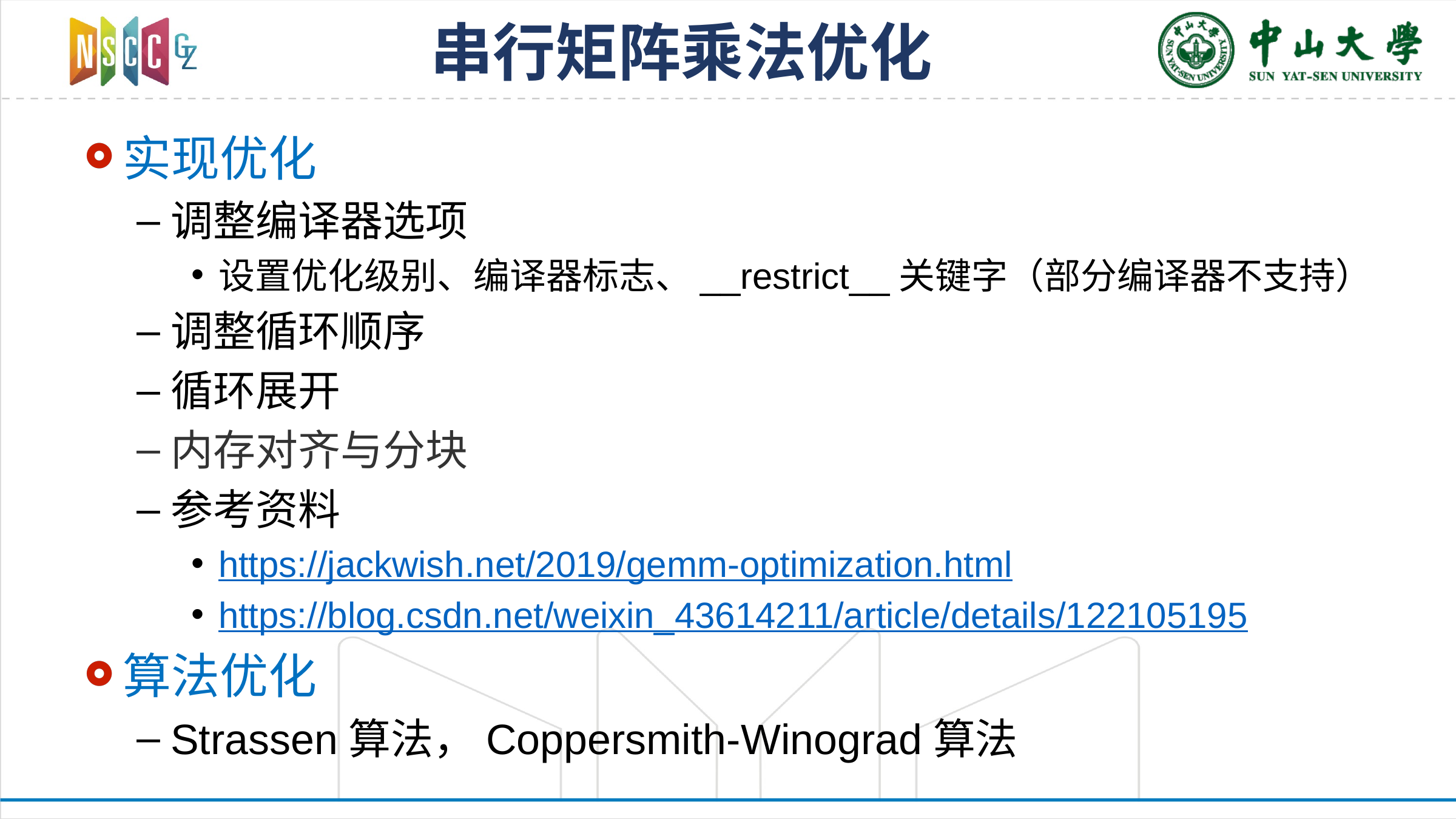

# 串行矩阵乘法优化
实现优化
调整编译器选项
设置优化级别、编译器标志、__restrict__关键字（部分编译器不支持）
调整循环顺序
循环展开
内存对齐与分块
参考资料
https://jackwish.net/2019/gemm-optimization.html
https://blog.csdn.net/weixin_43614211/article/details/122105195
算法优化
Strassen算法，Coppersmith-Winograd算法

5